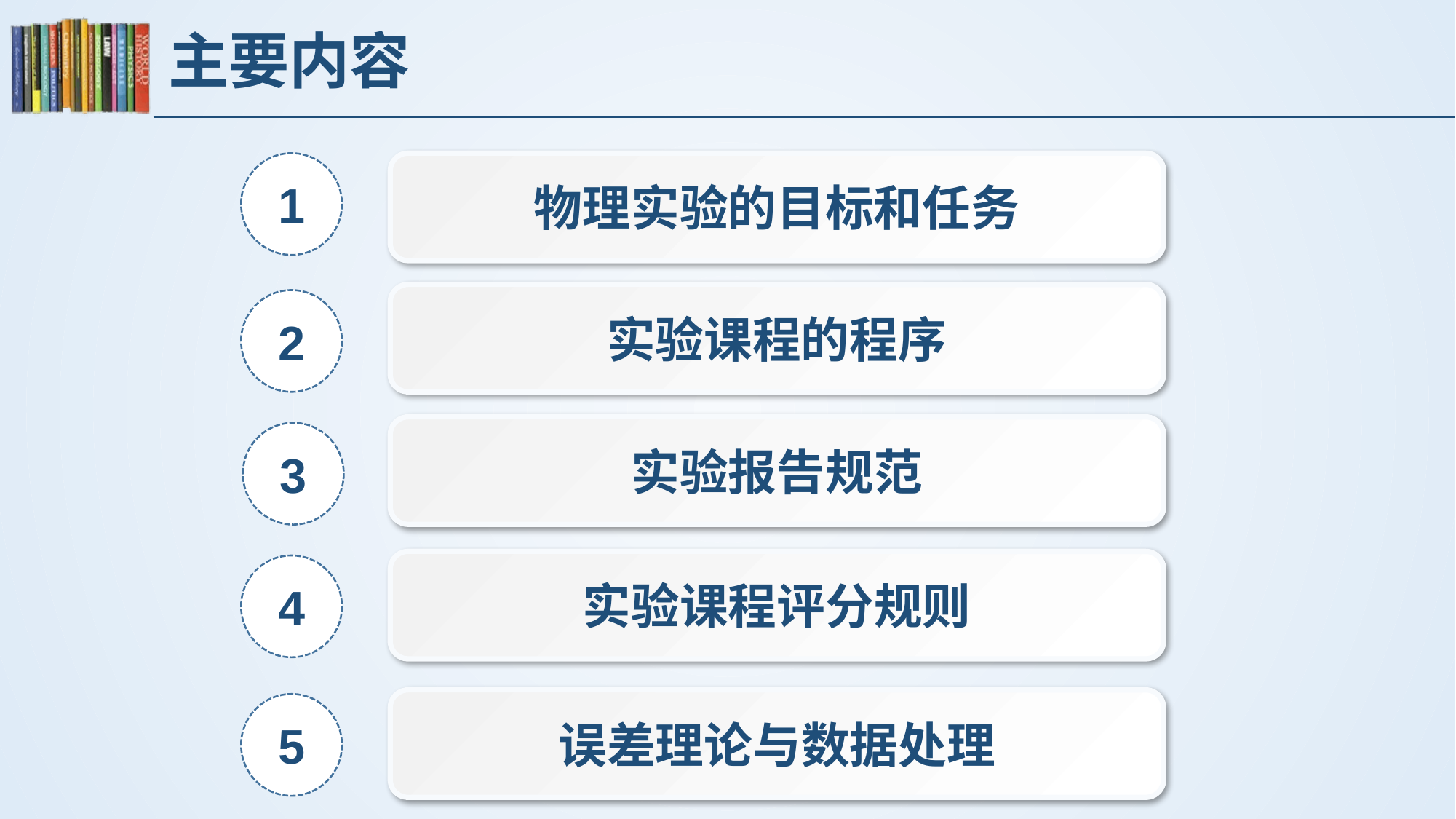

# 主要内容
1
物理实验的目标和任务
实验课程的程序
2
实验报告规范
3
实验课程评分规则
4
误差理论与数据处理
5